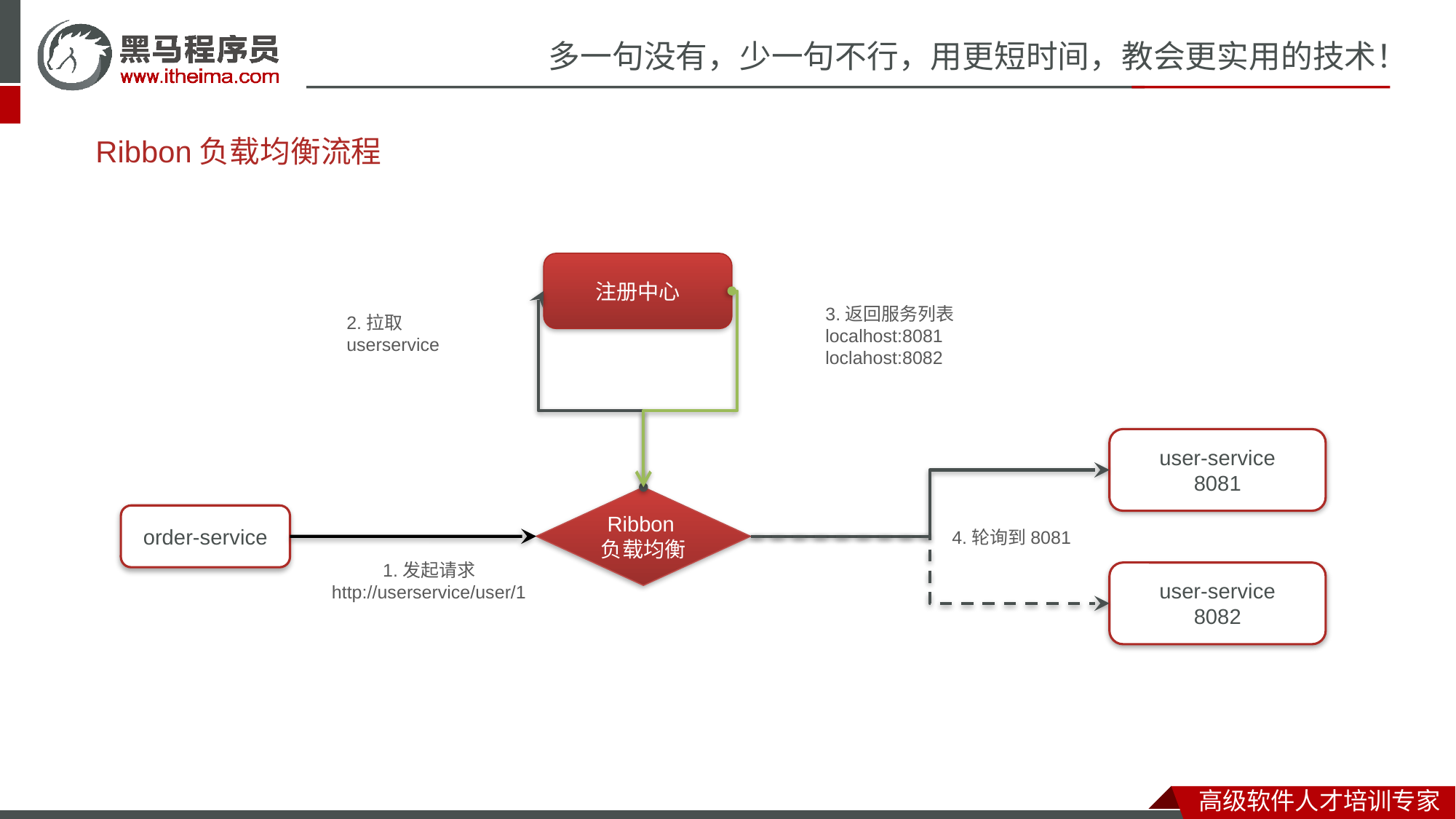

# Ribbon负载均衡流程
注册中心
3.返回服务列表
localhost:8081
loclahost:8082
2.拉取
userservice
user-service
8081
Ribbon负载均衡
order-service
4.轮询到8081
1.发起请求
http://userservice/user/1
user-service
8082